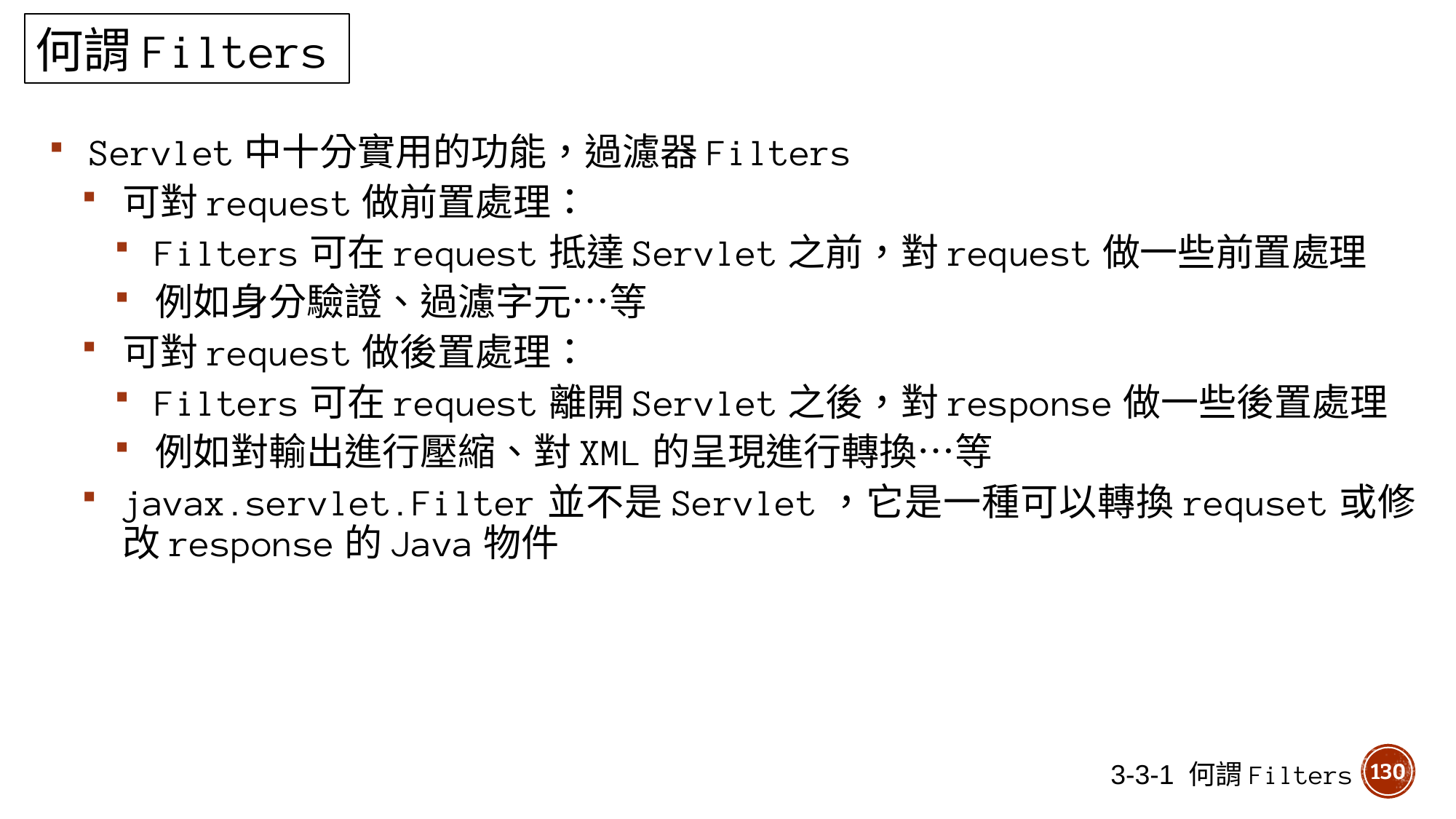

何謂Filters
Servlet中十分實用的功能，過濾器Filters
可對request做前置處理：
Filters可在request抵達Servlet之前，對request做一些前置處理
例如身分驗證、過濾字元…等
可對request做後置處理：
Filters可在request離開Servlet之後，對response做一些後置處理
例如對輸出進行壓縮、對XML的呈現進行轉換…等
javax.servlet.Filter並不是Servlet，它是一種可以轉換requset或修改response的Java物件

130
3-3-1 何謂Filters